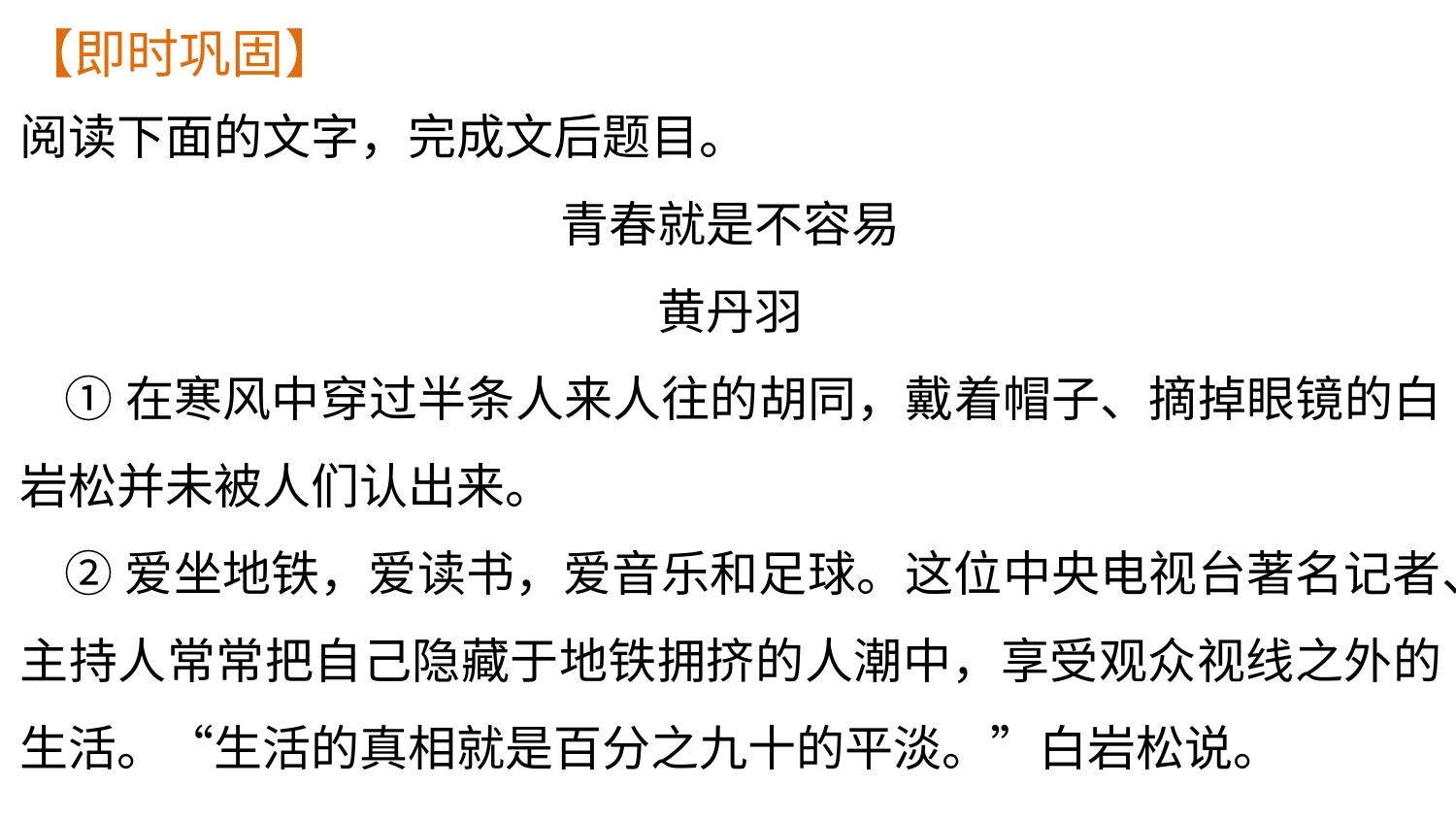

【即时巩固】
阅读下面的文字，完成文后题目。
青春就是不容易
黄丹羽
    ①在寒风中穿过半条人来人往的胡同，戴着帽子、摘掉眼镜的白岩松并未被人们认出来。
    ②爱坐地铁，爱读书，爱音乐和足球。这位中央电视台著名记者、主持人常常把自己隐藏于地铁拥挤的人潮中，享受观众视线之外的生活。“生活的真相就是百分之九十的平淡。”白岩松说。